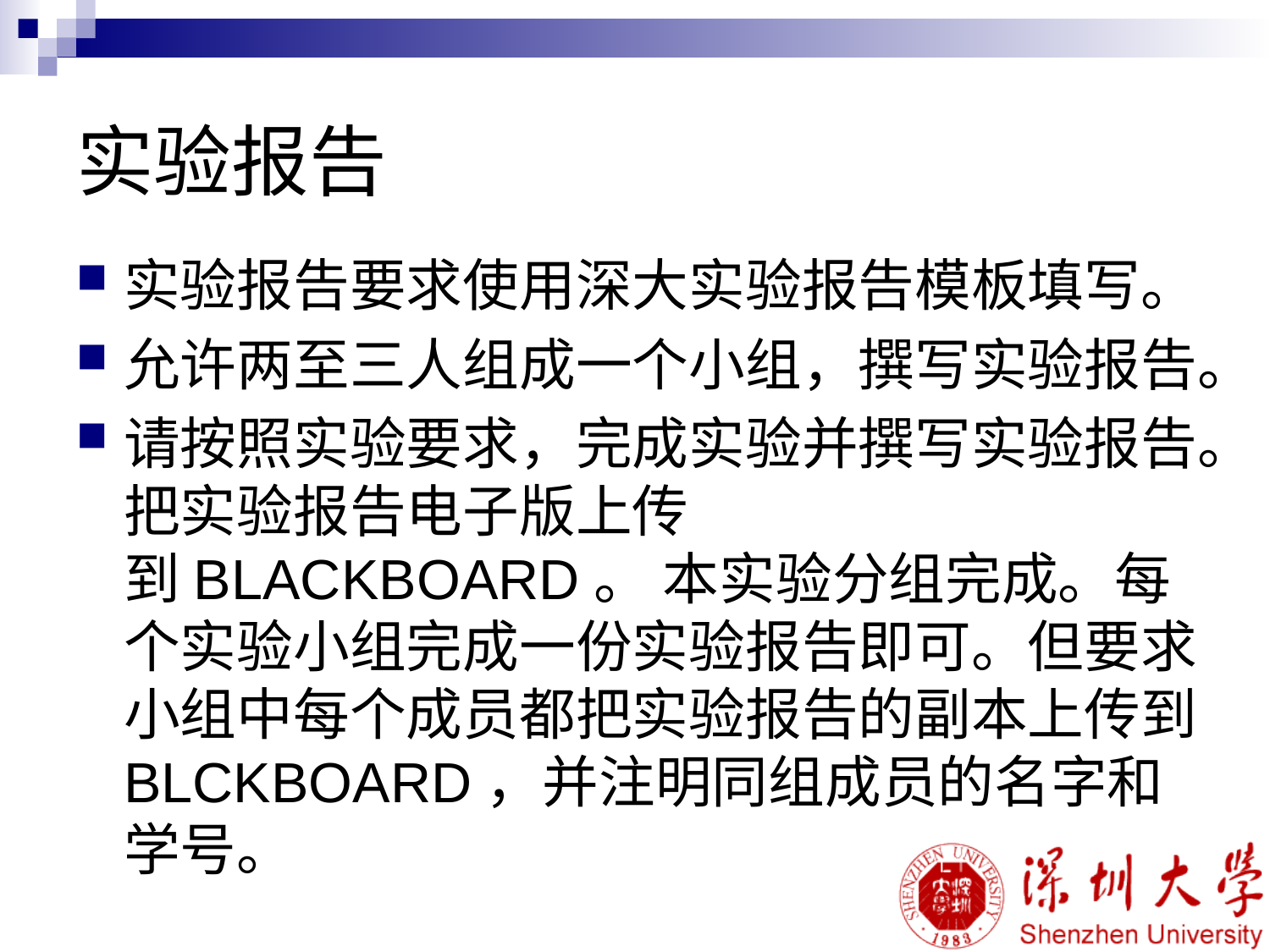

# 实验报告
实验报告要求使用深大实验报告模板填写。
允许两至三人组成一个小组，撰写实验报告。
请按照实验要求，完成实验并撰写实验报告。把实验报告电子版上传
到BLACKBOARD。 本实验分组完成。每个实验小组完成一份实验报告即可。但要求
小组中每个成员都把实验报告的副本上传到BLCKBOARD，并注明同组成员的名字和
学号。